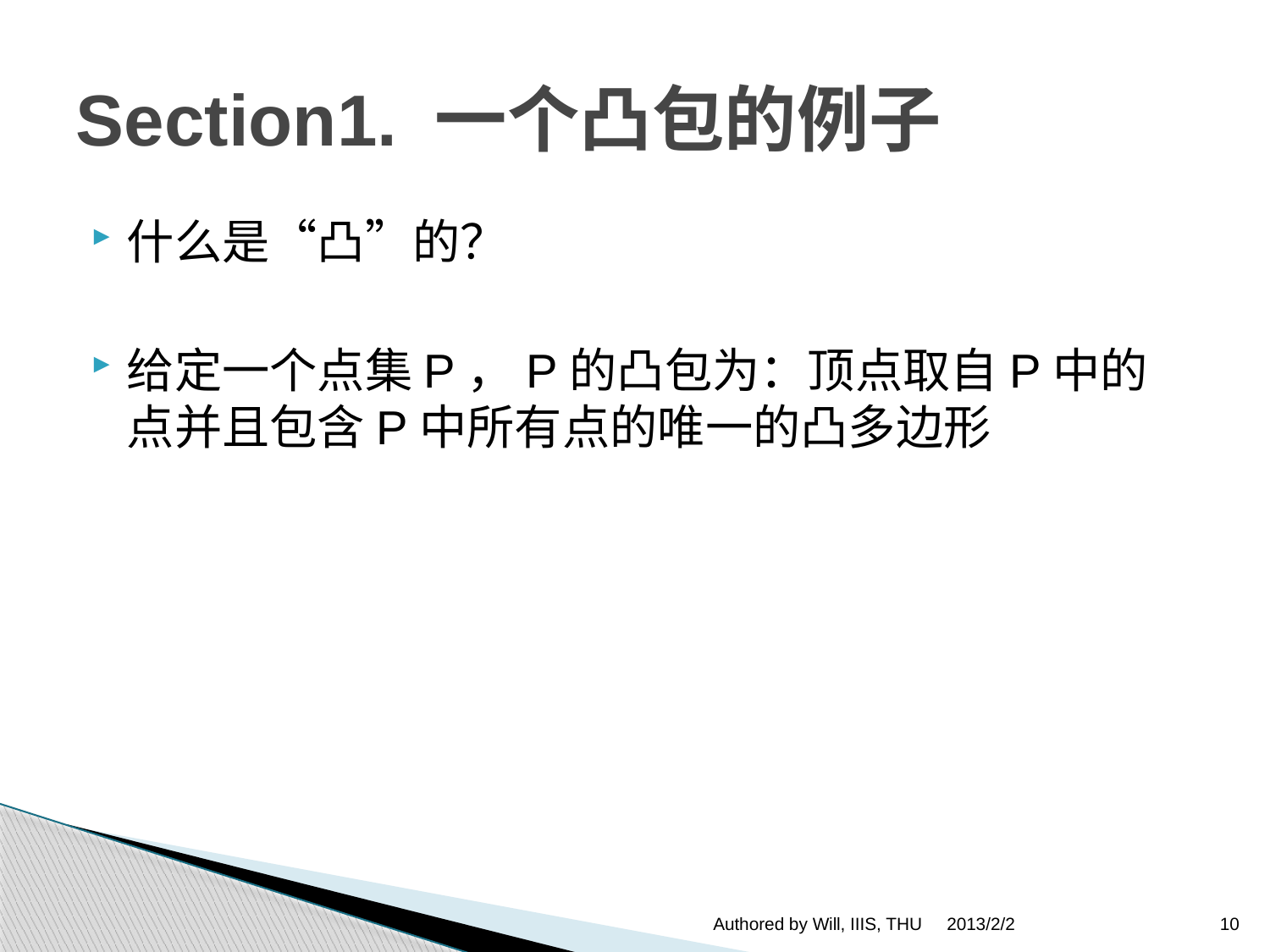

# Section1. 一个凸包的例子
什么是“凸”的？

给定一个点集P，P的凸包为：顶点取自P中的点并且包含P中所有点的唯一的凸多边形
Authored by Will, IIIS, THU
2013/2/2
10